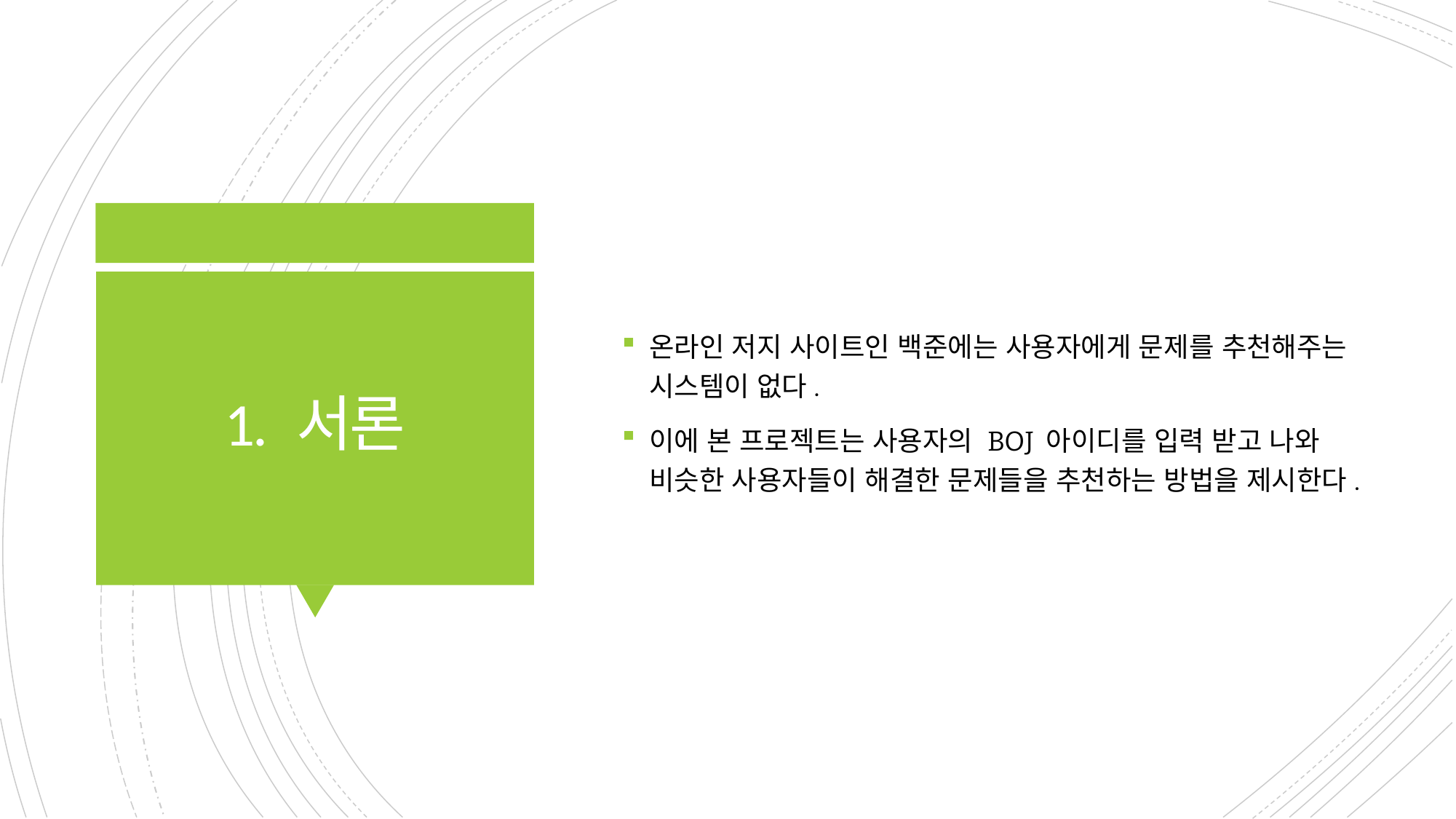

온라인 저지 사이트인 백준에는 사용자에게 문제를 추천해주는 시스템이 없다.
이에 본 프로젝트는 사용자의 BOJ 아이디를 입력 받고 나와 비슷한 사용자들이 해결한 문제들을 추천하는 방법을 제시한다.
# 1. 서론